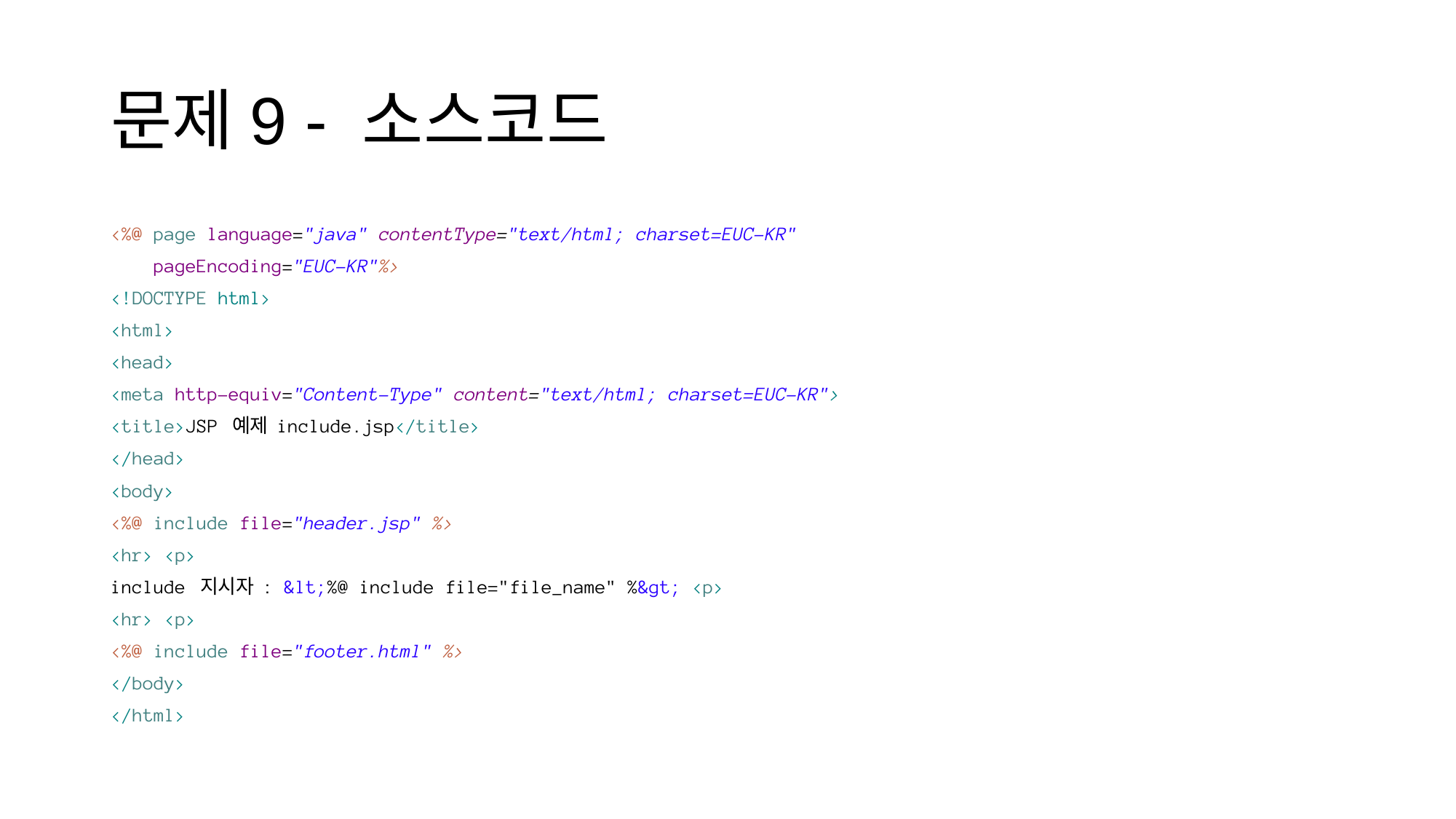

# 문제9 - 소스코드
<%@ page language="java" contentType="text/html; charset=EUC-KR"
    pageEncoding="EUC-KR"%>
<!DOCTYPE html>
<html>
<head>
<meta http-equiv="Content-Type" content="text/html; charset=EUC-KR">
<title>JSP 예제 include.jsp</title>
</head>
<body>
<%@ include file="header.jsp" %>
<hr> <p>
include 지시자 : &lt;%@ include file="file_name" %&gt; <p>
<hr> <p>
<%@ include file="footer.html" %>
</body>
</html>